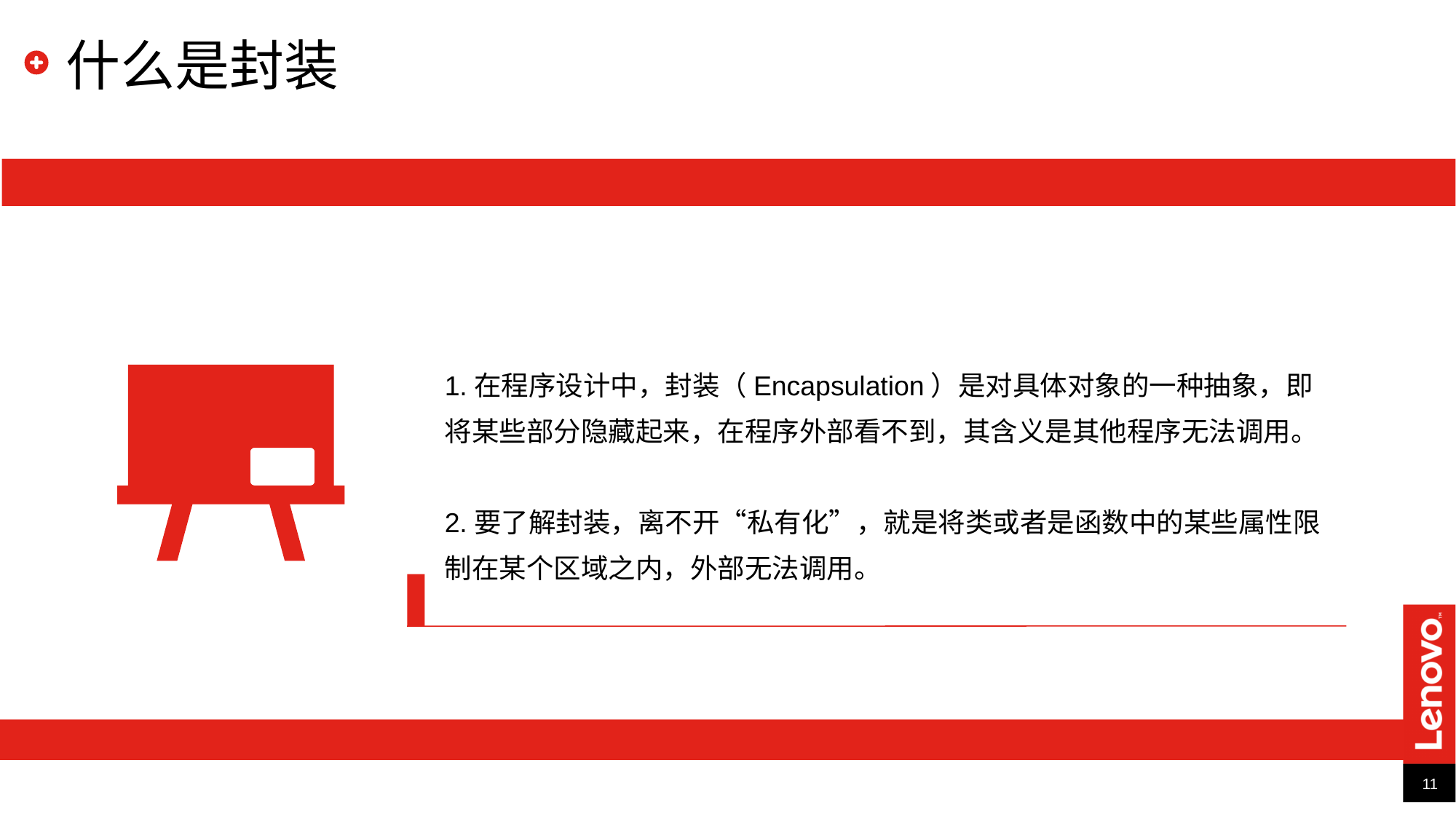

# 什么是封装

1.在程序设计中，封装（Encapsulation）是对具体对象的一种抽象，即将某些部分隐藏起来，在程序外部看不到，其含义是其他程序无法调用。

2.要了解封装，离不开“私有化”，就是将类或者是函数中的某些属性限制在某个区域之内，外部无法调用。